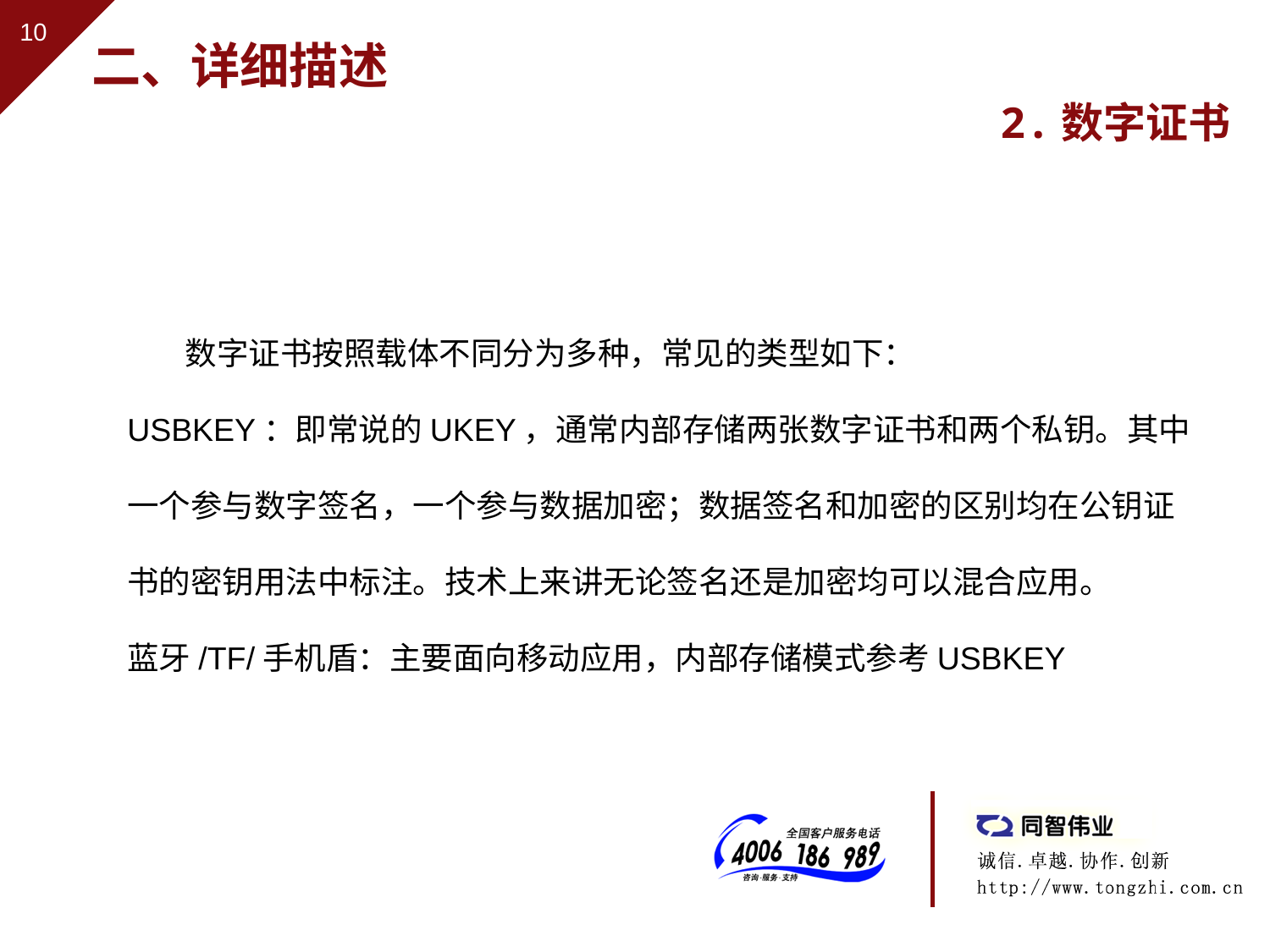

# 二、详细描述
2.数字证书
       数字证书按照载体不同分为多种，常见的类型如下：
USBKEY：即常说的UKEY，通常内部存储两张数字证书和两个私钥。其中一个参与数字签名，一个参与数据加密；数据签名和加密的区别均在公钥证书的密钥用法中标注。技术上来讲无论签名还是加密均可以混合应用。
蓝牙/TF/手机盾：主要面向移动应用，内部存储模式参考USBKEY